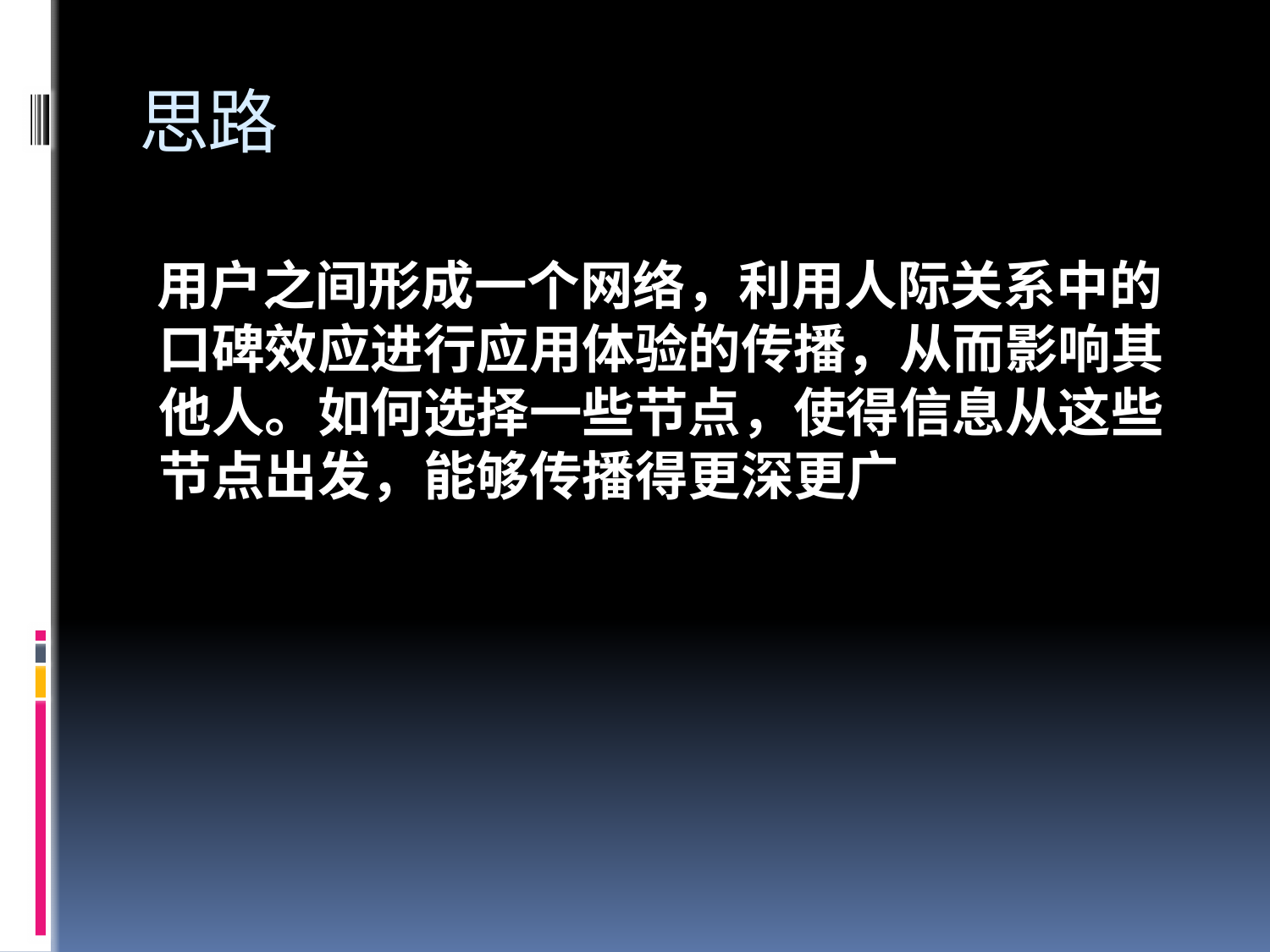

# 思路
用户之间形成一个网络，利用人际关系中的口碑效应进行应用体验的传播，从而影响其他人。如何选择一些节点，使得信息从这些节点出发，能够传播得更深更广